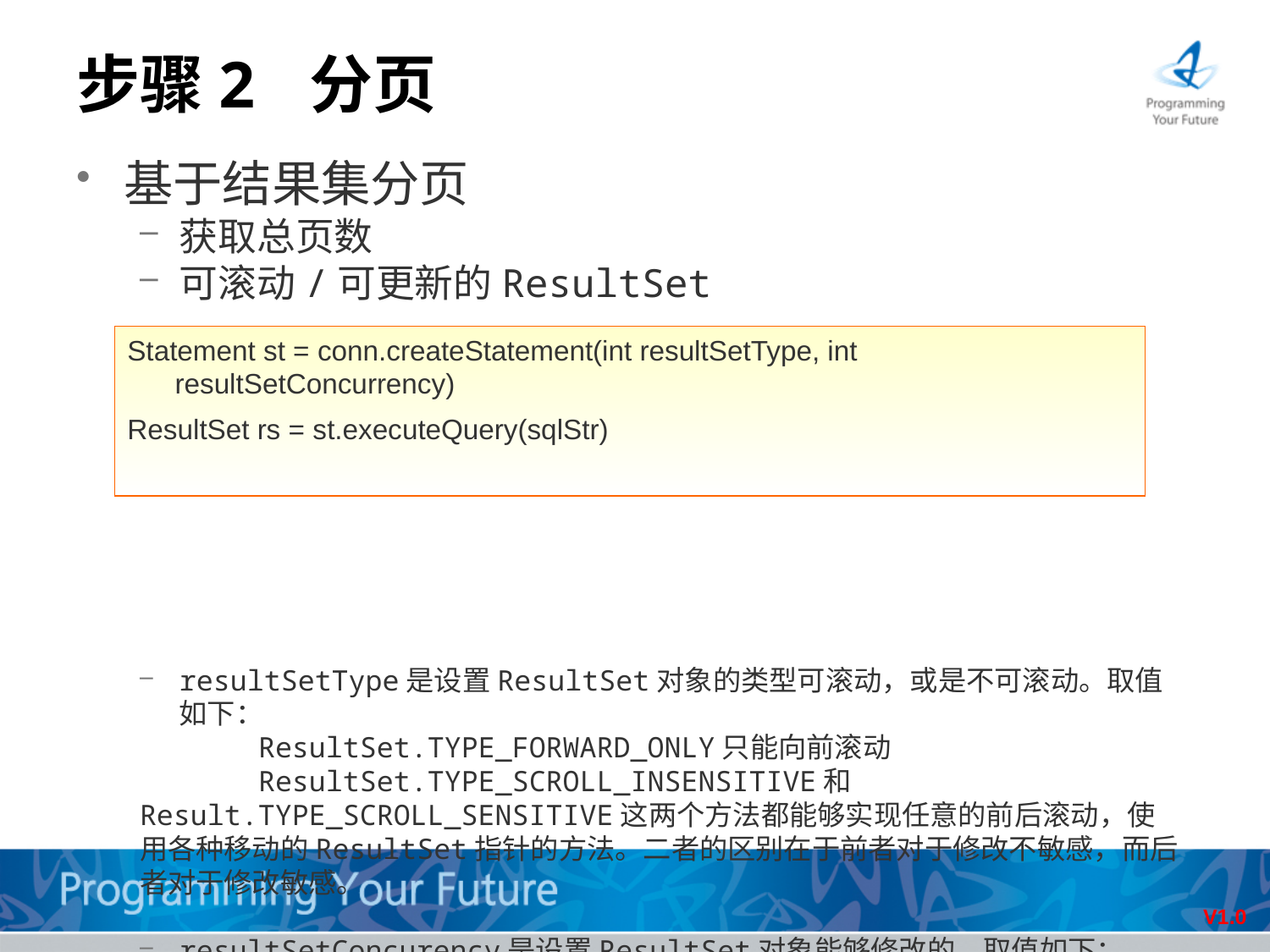

# 步骤2 分页
基于结果集分页
获取总页数
可滚动/可更新的ResultSet

resultSetType是设置ResultSet对象的类型可滚动，或是不可滚动。取值如下：
       ResultSet.TYPE_FORWARD_ONLY只能向前滚动
       ResultSet.TYPE_SCROLL_INSENSITIVE和Result.TYPE_SCROLL_SENSITIVE这两个方法都能够实现任意的前后滚动，使用各种移动的ResultSet指针的方法。二者的区别在于前者对于修改不敏感，而后者对于修改敏感。

resultSetConcurency是设置ResultSet对象能够修改的，取值如下：
       ResultSet.CONCUR_READ_ONLY 设置为只读类型的参数。
       ResultSet.CONCUR_UPDATABLE 设置为可修改类型的参数。
Statement st = conn.createStatement(int resultSetType, int resultSetConcurrency)
ResultSet rs = st.executeQuery(sqlStr)